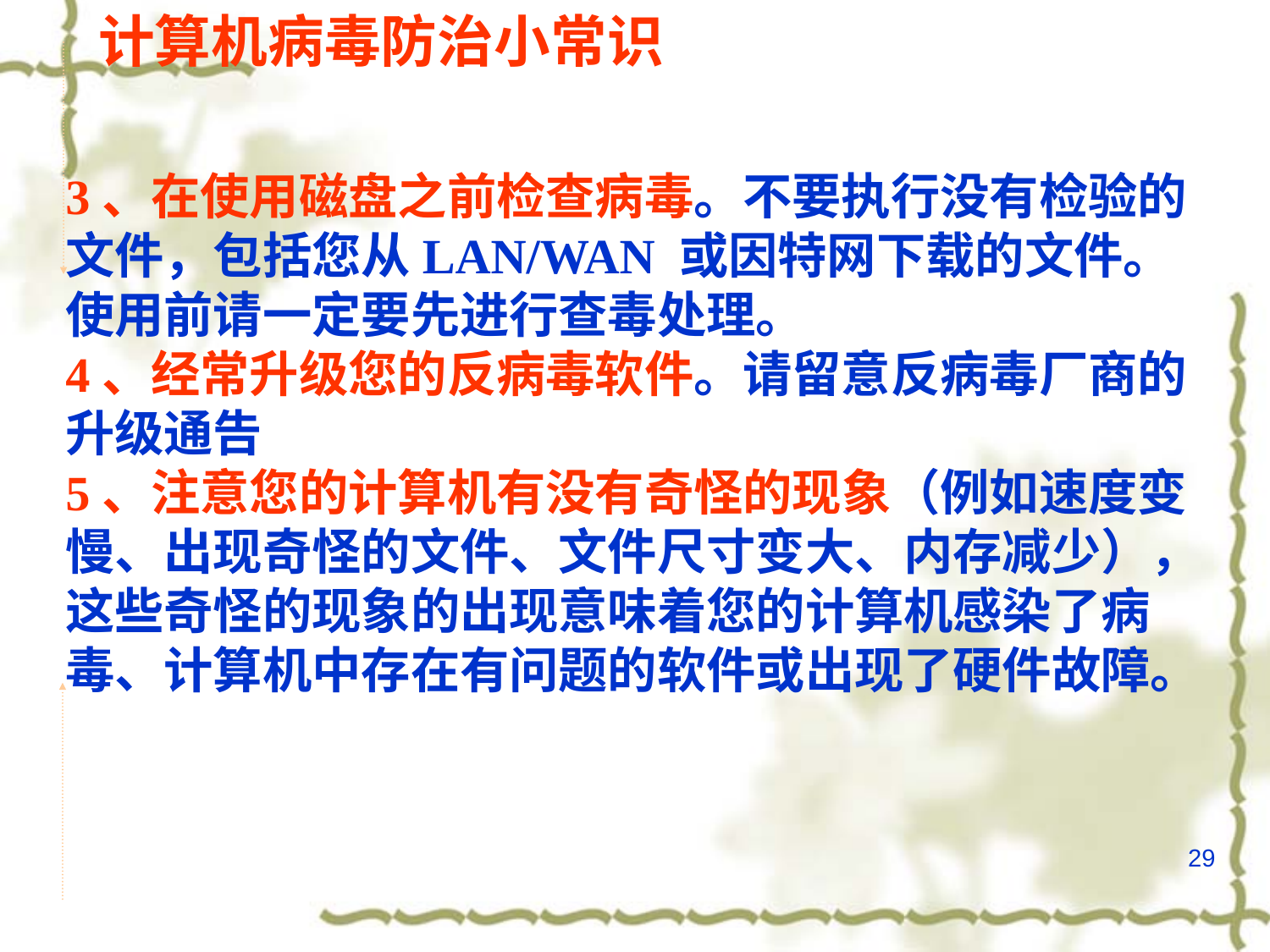

计算机病毒防治小常识
3、在使用磁盘之前检查病毒。不要执行没有检验的文件，包括您从LAN/WAN 或因特网下载的文件。使用前请一定要先进行查毒处理。
4、经常升级您的反病毒软件。请留意反病毒厂商的升级通告
5、注意您的计算机有没有奇怪的现象（例如速度变慢、出现奇怪的文件、文件尺寸变大、内存减少），这些奇怪的现象的出现意味着您的计算机感染了病毒、计算机中存在有问题的软件或出现了硬件故障。
29